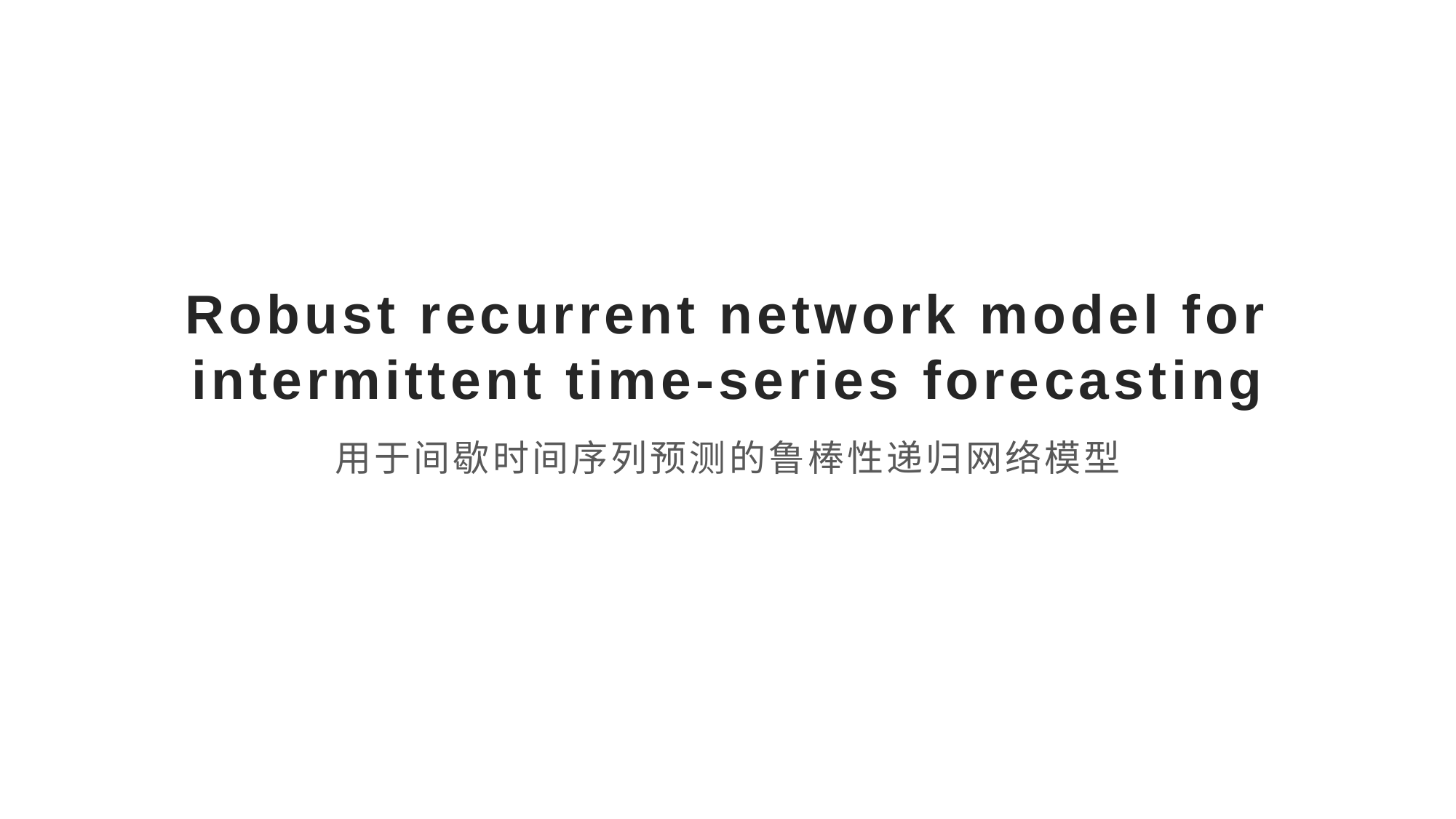

# Robust recurrent network model for intermittent time-series forecasting
用于间歇时间序列预测的鲁棒性递归网络模型